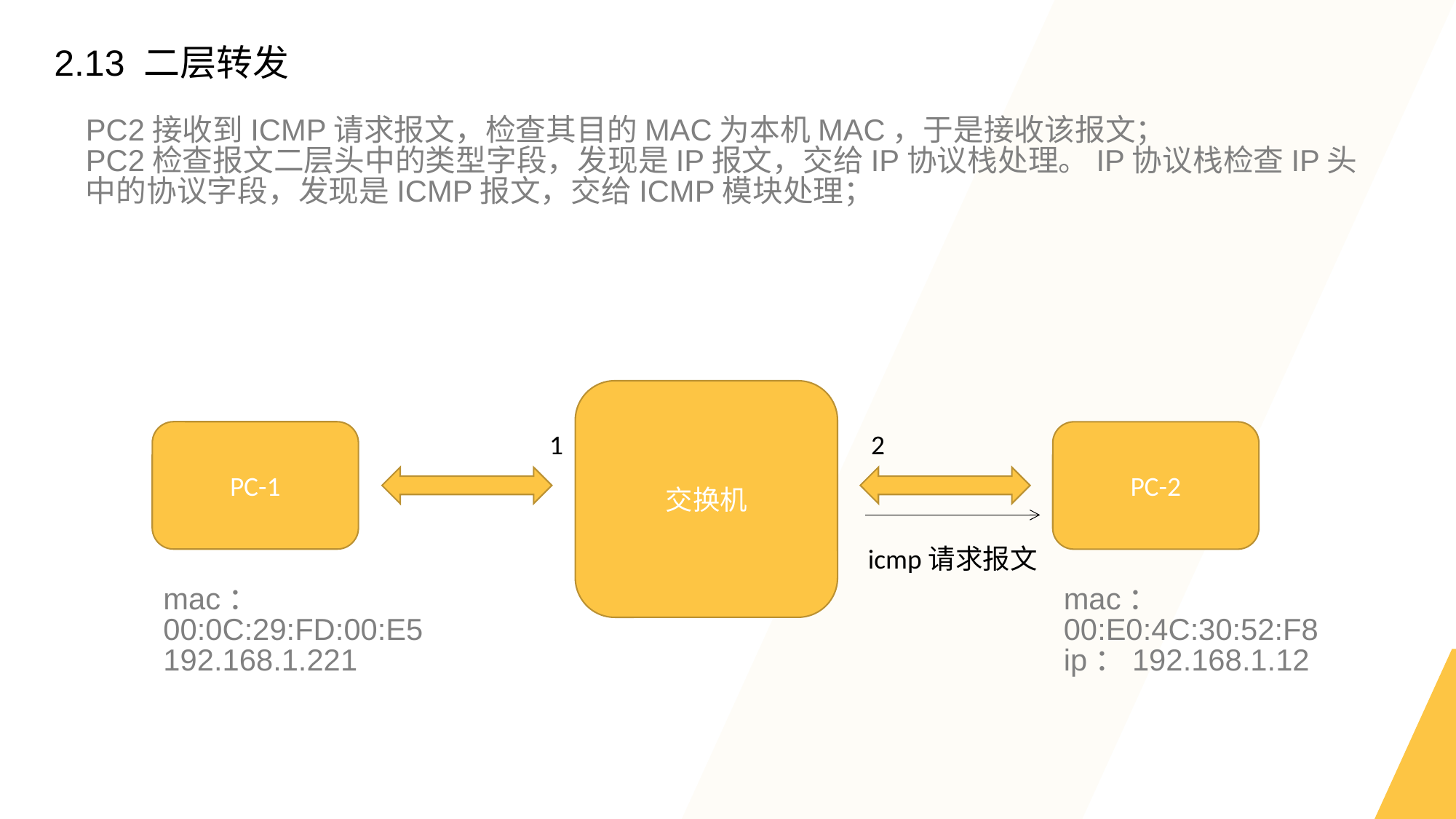

2.13 二层转发

PC2接收到ICMP请求报文，检查其目的MAC为本机MAC，于是接收该报文；
PC2检查报文二层头中的类型字段，发现是IP报文，交给IP协议栈处理。IP协议栈检查IP头中的协议字段，发现是ICMP报文，交给ICMP模块处理；

交换机
PC-1
2
1
PC-2

icmp请求报文
mac：
00:0C:29:FD:00:E5
192.168.1.221

mac：
00:E0:4C:30:52:F8
ip：192.168.1.12